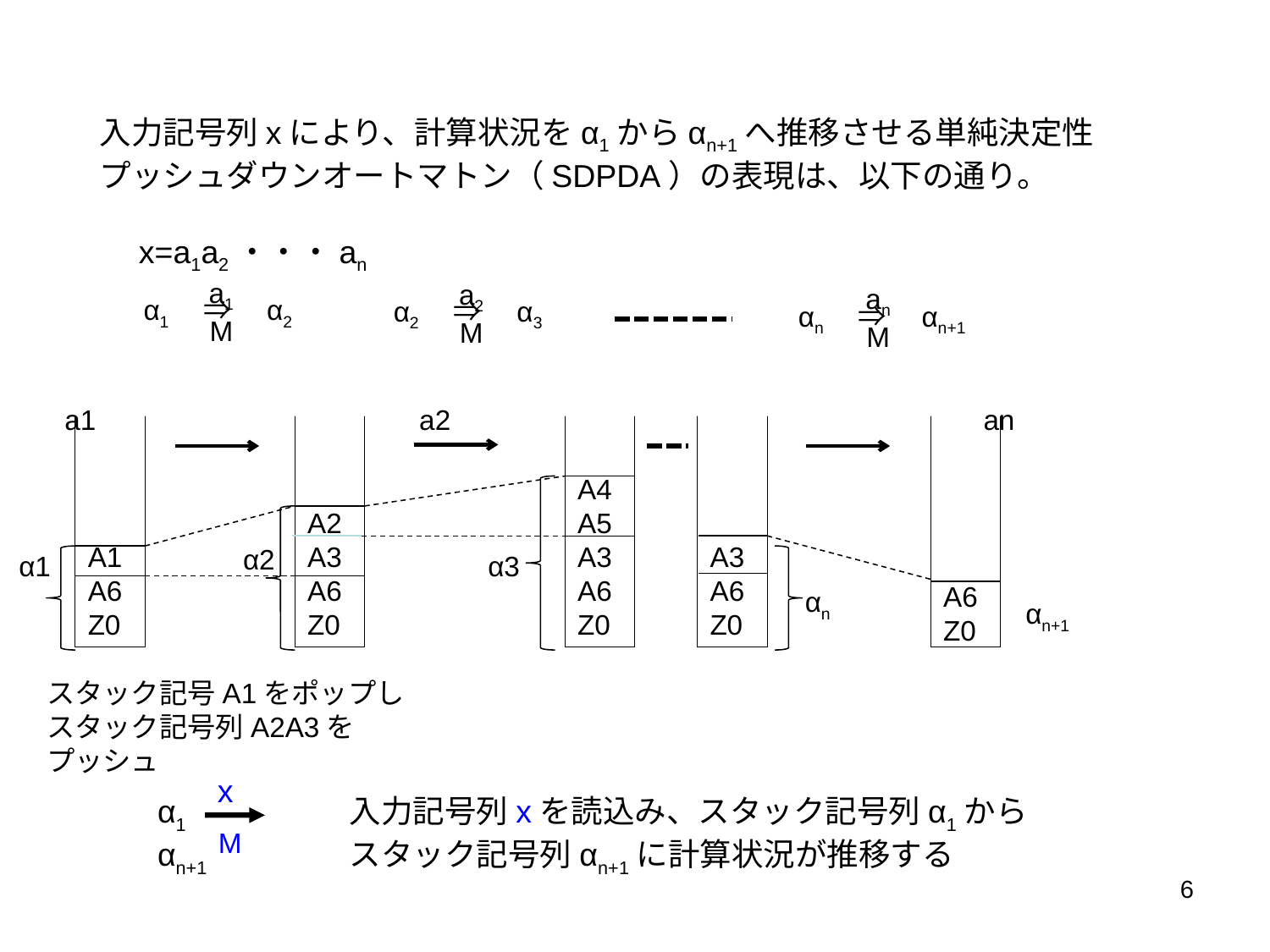

入力記号列xにより、計算状況をα1からαn+1へ推移させる単純決定性
プッシュダウンオートマトン（SDPDA）の表現は、以下の通り。

　x=a1a2・・・an
a1
M
α1　⇒　α2
a2
M
α2　⇒　α3
an
M
αn　⇒　αn+1

a1　　　　　　　　　　　a2　　　　　　　　　　　　　　　　　　  an

A1
A6
Z0

A2
A3
A6
Z0

A4
A5
A3
A6
Z0

A3
A6
Z0

α2
α1
α3

A6
Z0
αn
αn+1
スタック記号A1をポップし
スタック記号列A2A3を
プッシュ
x
α1　　　　αn+1

M
入力記号列xを読込み、スタック記号列α1から
スタック記号列αn+1に計算状況が推移する
6